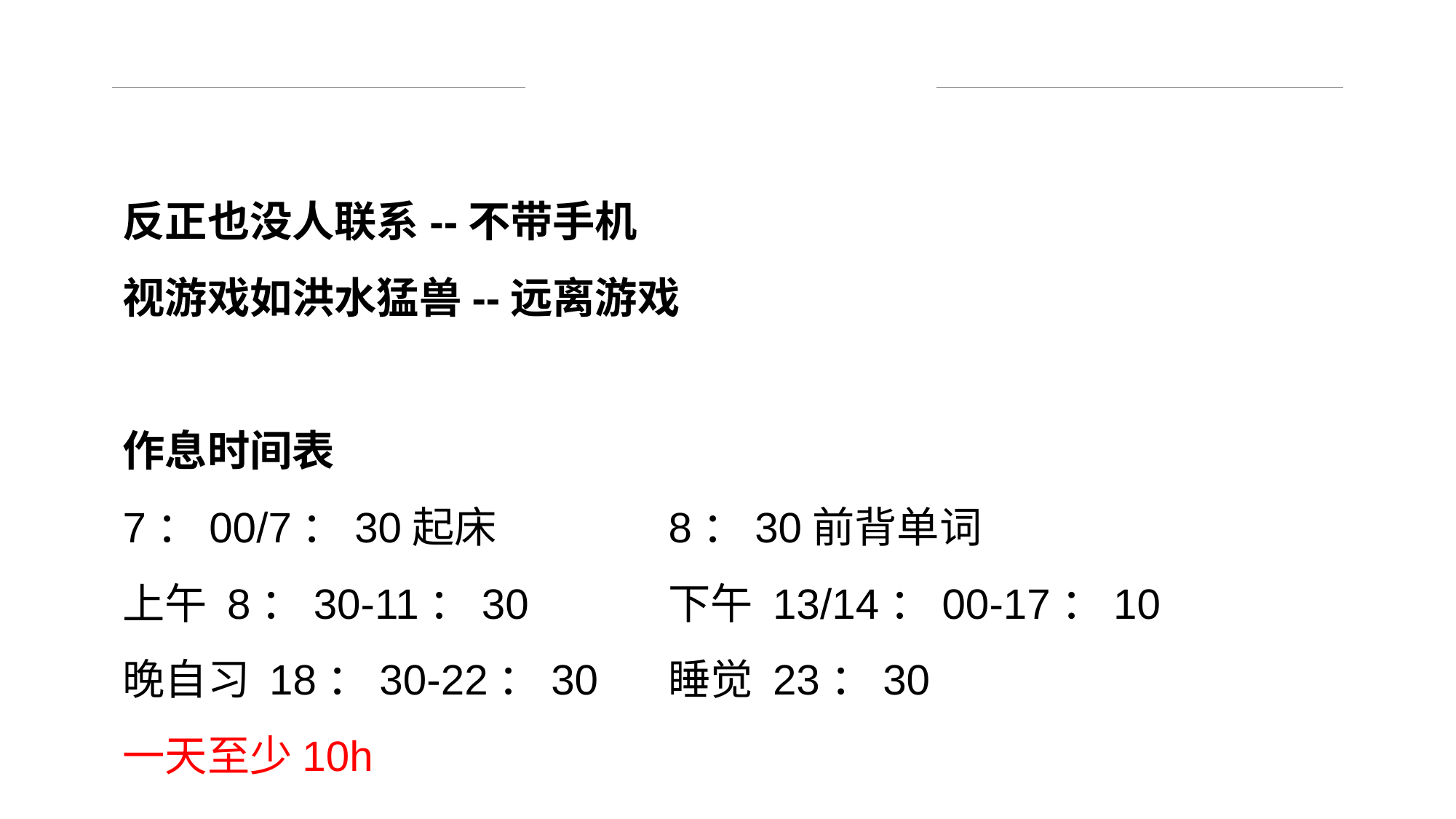

反正也没人联系--不带手机
视游戏如洪水猛兽--远离游戏

作息时间表
7：00/7：30起床		8：30前背单词
上午 8：30-11：30		下午 13/14：00-17：10
晚自习 18：30-22：30	睡觉 23：30
一天至少10h